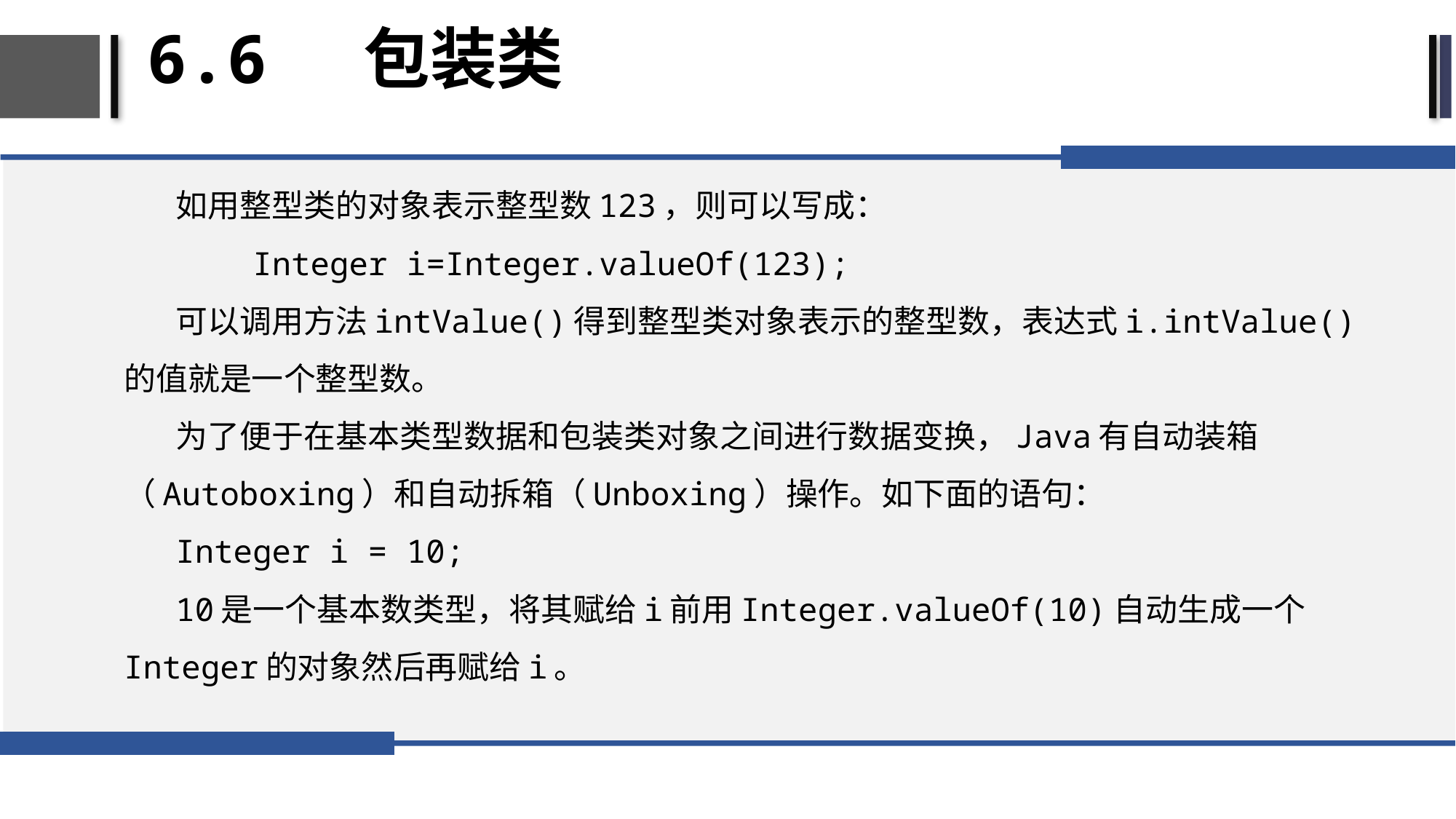

# 6.6  包装类

如用整型类的对象表示整型数123，则可以写成：
    Integer i=Integer.valueOf(123);
可以调用方法intValue()得到整型类对象表示的整型数，表达式i.intValue()
的值就是一个整型数。
为了便于在基本类型数据和包装类对象之间进行数据变换，Java有自动装箱（Autoboxing）和自动拆箱（Unboxing）操作。如下面的语句：
Integer i = 10;
10是一个基本数类型，将其赋给i前用Integer.valueOf(10)自动生成一个Integer的对象然后再赋给i。